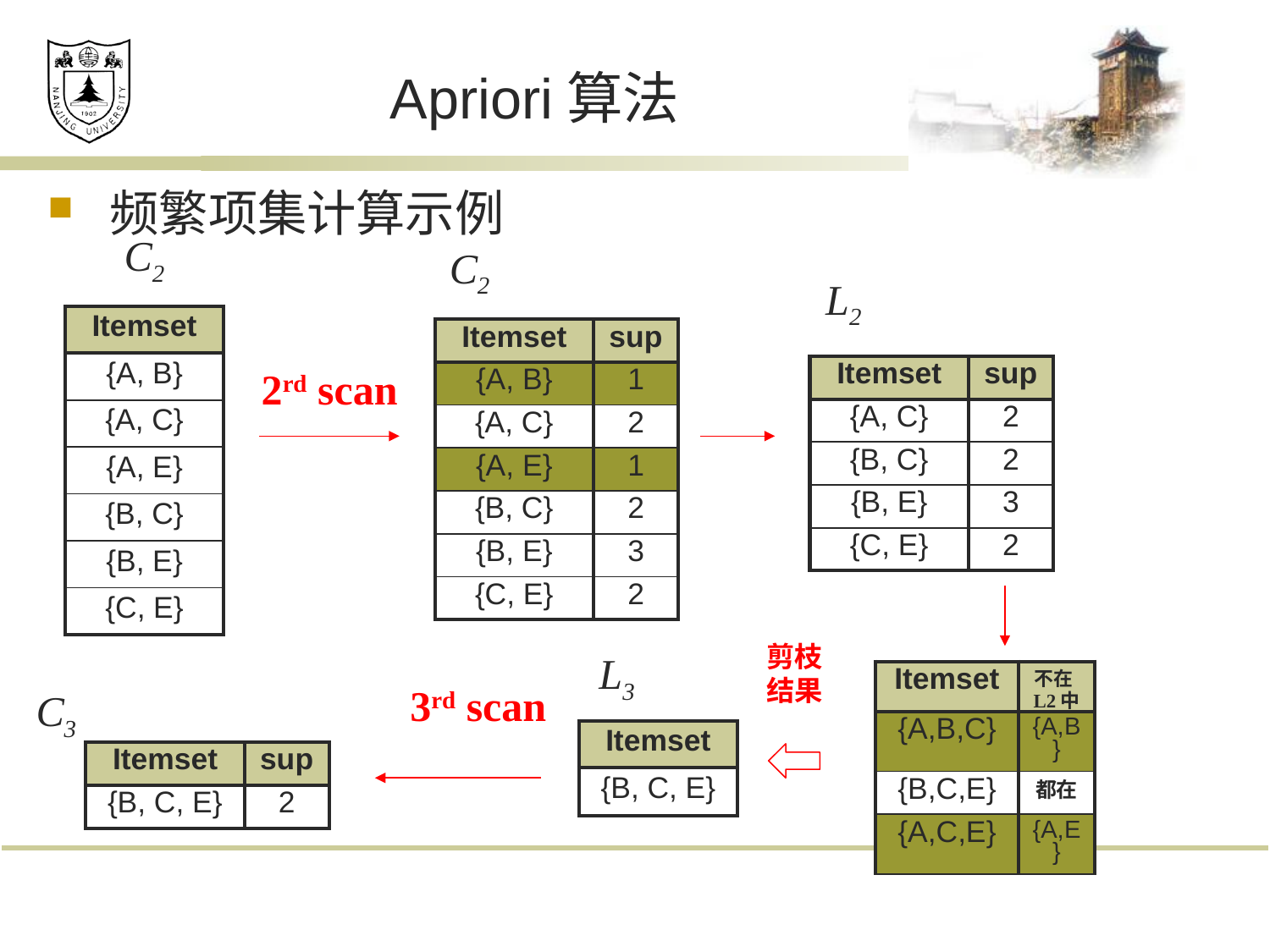

# Apriori算法
频繁项集计算示例

C2
C2
L2
| Itemset |
| --- |
| {A, B} |
| {A, C} |
| {A, E} |
| {B, C} |
| {B, E} |
| {C, E} |
| Itemset | sup |
| --- | --- |
| {A, B} | 1 |
| {A, C} | 2 |
| {A, E} | 1 |
| {B, C} | 2 |
| {B, E} | 3 |
| {C, E} | 2 |
2rd scan
| Itemset | sup |
| --- | --- |
| {A, C} | 2 |
| {B, C} | 2 |
| {B, E} | 3 |
| {C, E} | 2 |
剪枝结果
L3
| Itemset | 不在L2中 |
| --- | --- |
| {A,B,C} | {A,B} |
| {B,C,E} | 都在 |
| {A,C,E} | {A,E} |
3rd scan
C3
| Itemset |
| --- |
| {B, C, E} |
| Itemset | sup |
| --- | --- |
| {B, C, E} | 2 |